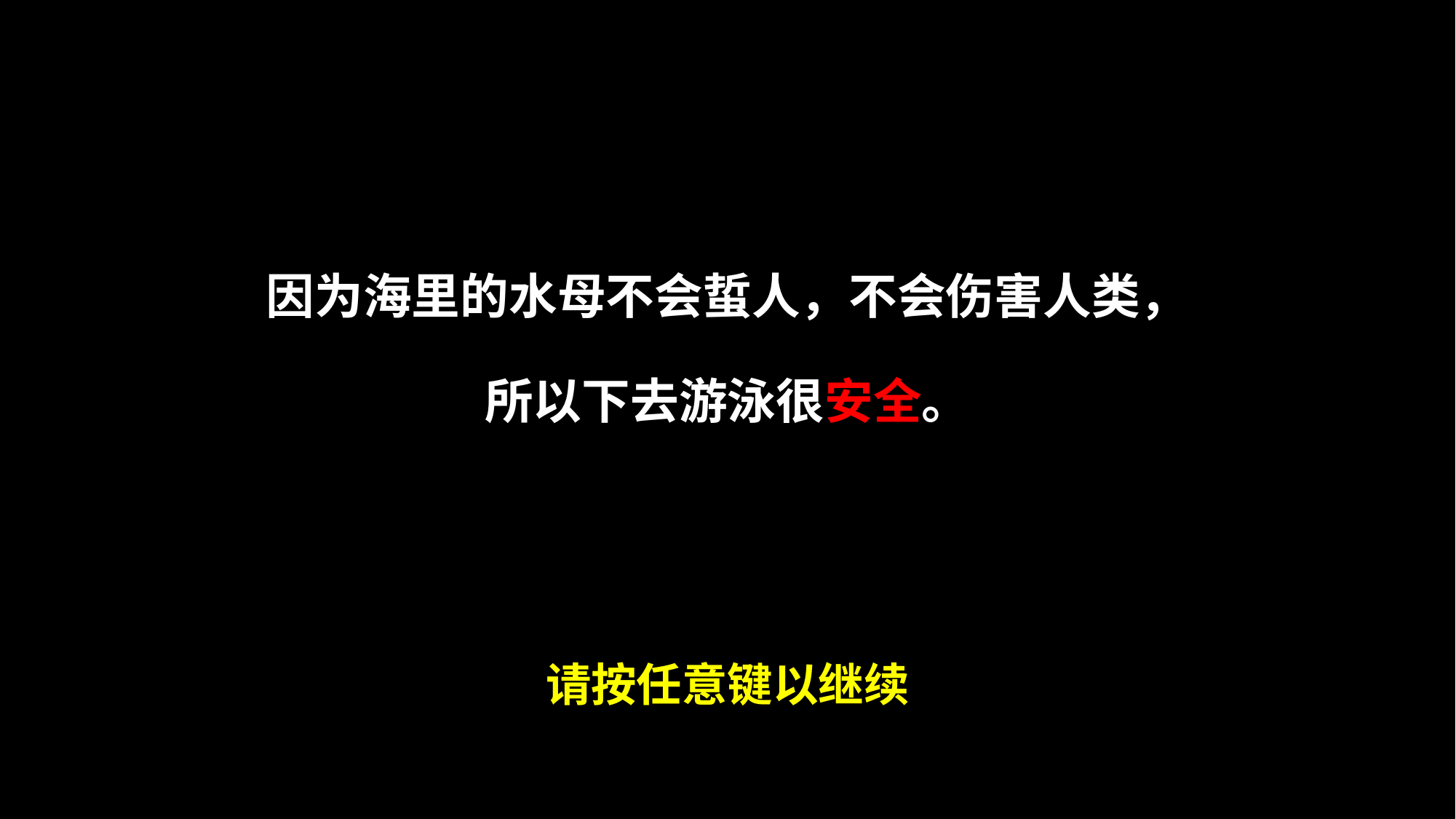

# 因为海里的水母不会蜇人，不会伤害人类， 所以下去游泳很安全。
请按任意键以继续